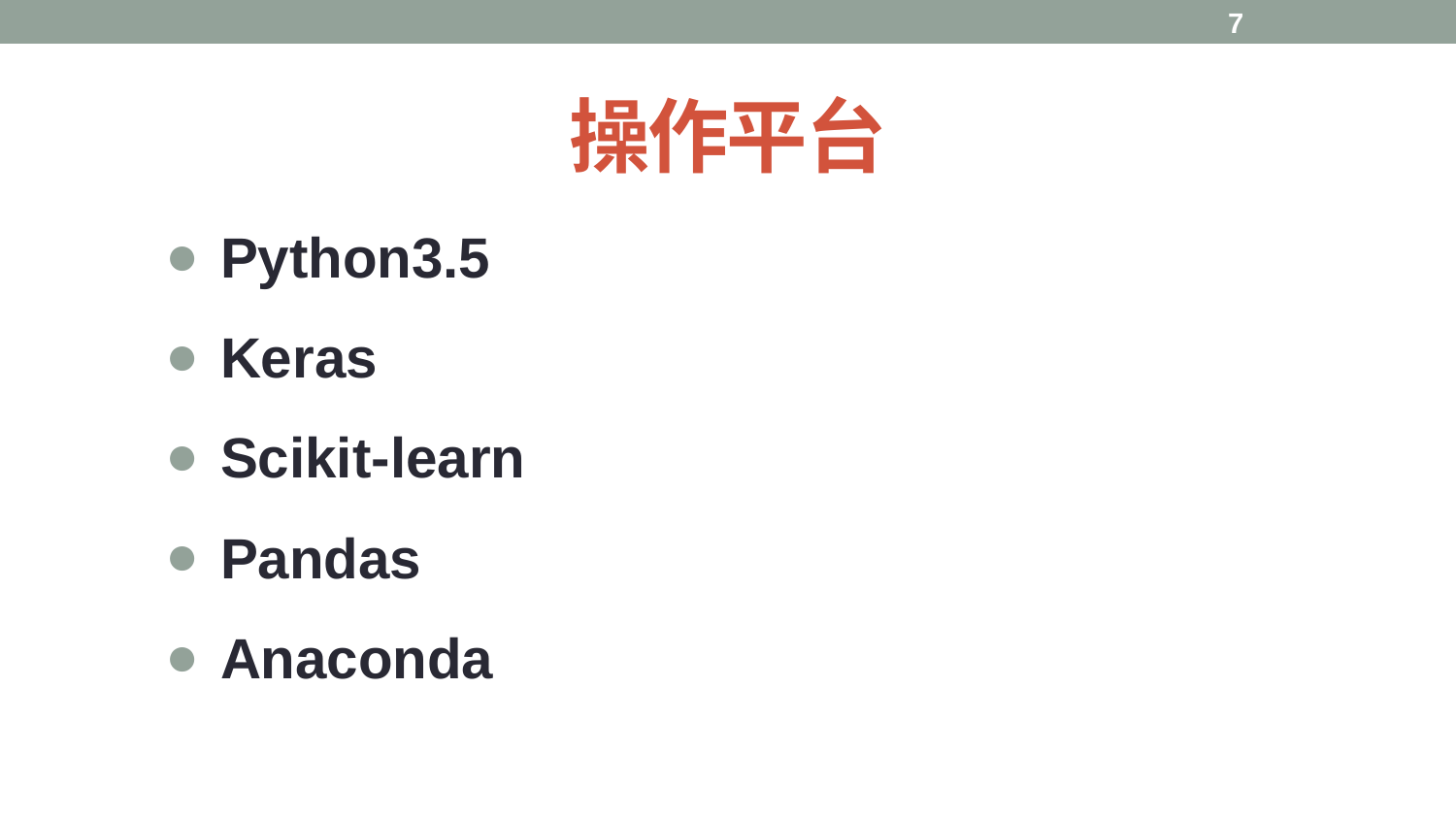

# 操作平台
Python3.5
Keras
Scikit-learn
Pandas
Anaconda
7